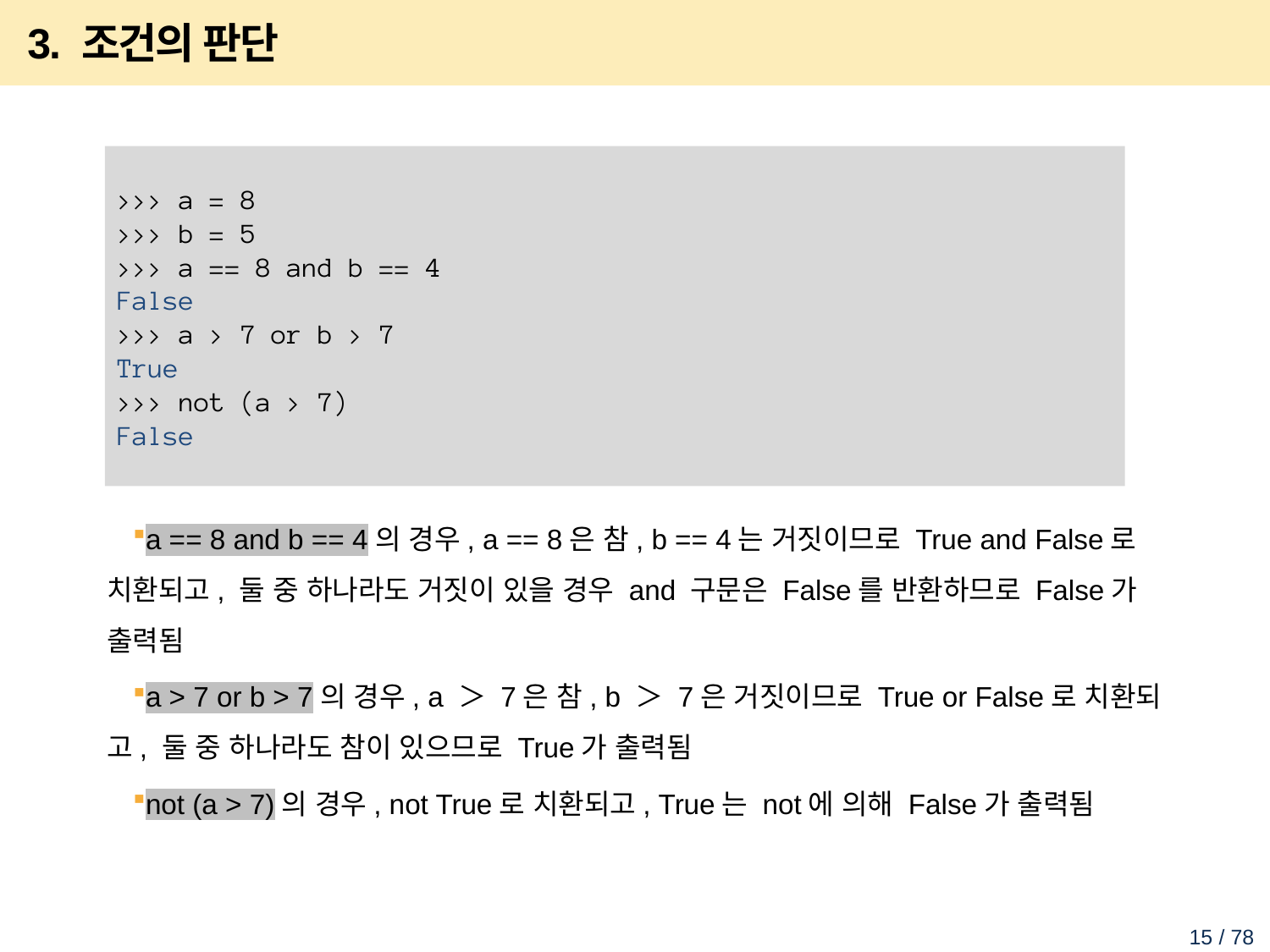

# 3. 조건의 판단

a == 8 and b == 4의 경우, a == 8은 참, b == 4는 거짓이므로 True and False로 치환되고, 둘 중 하나라도 거짓이 있을 경우 and 구문은 False를 반환하므로 False가 출력됨
a > 7 or b > 7의 경우, a ＞ 7은 참, b ＞ 7은 거짓이므로 True or False로 치환되고, 둘 중 하나라도 참이 있으므로 True가 출력됨
not (a > 7)의 경우, not True로 치환되고, True는 not에 의해 False가 출력됨
>>> a = 8
>>> b = 5
>>> a == 8 and b == 4
False
>>> a > 7 or b > 7
True
>>> not (a > 7)
False